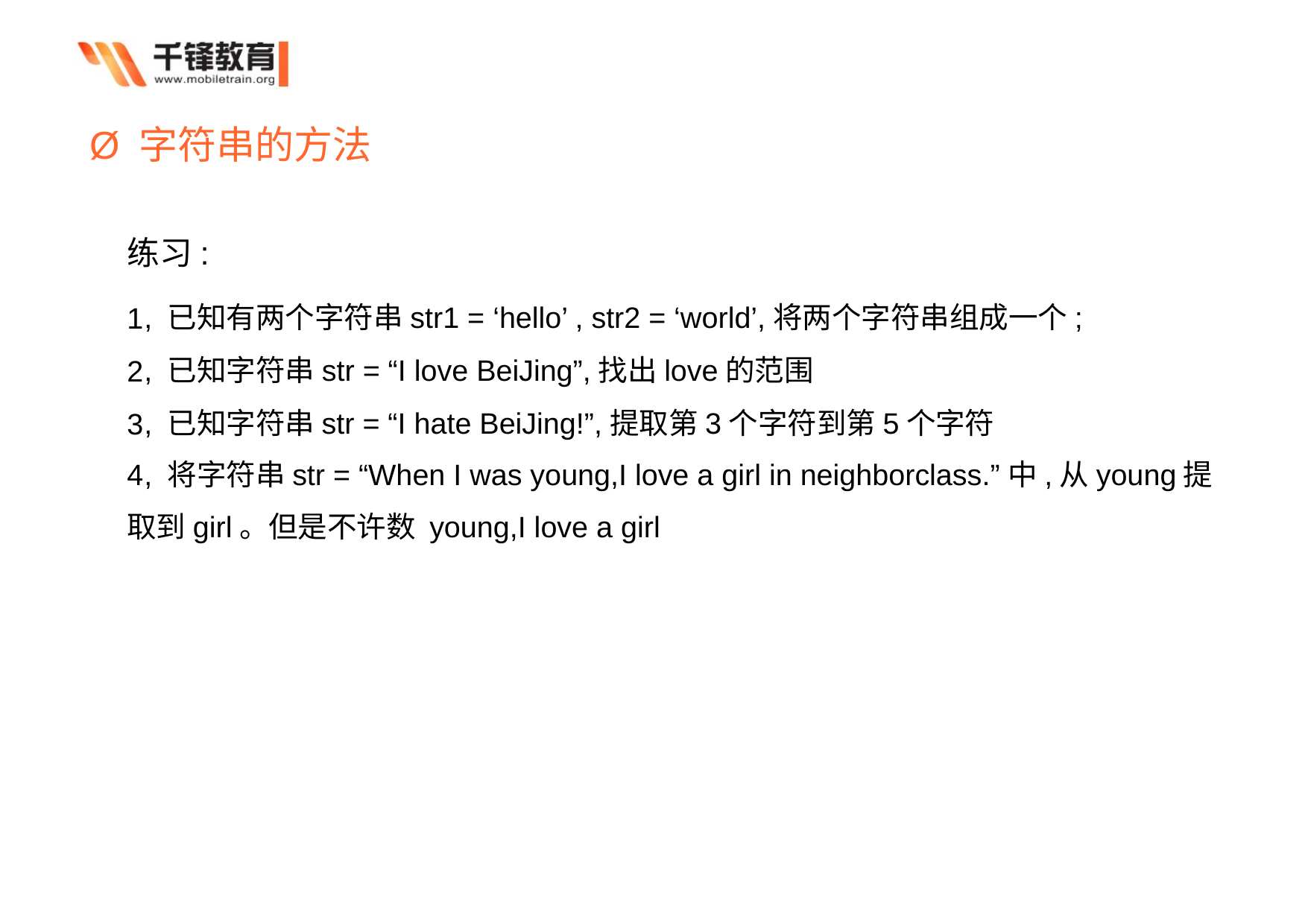

Ø 字符串的方法
练习:
, 已知有两个字符串str1 = ‘hello’ , str2 = ‘world’,将两个字符串组成一个;
, 已知字符串str = “I love BeiJing”,找出love的范围
1
2
3
4
, 已知字符串str = “I hate BeiJing!”,提取第3个字符到第5个字符
, 将字符串str = “When I was young,I love a girl in neighborclass.”中,从young提
取到girl。但是不许数 young,I love a girl